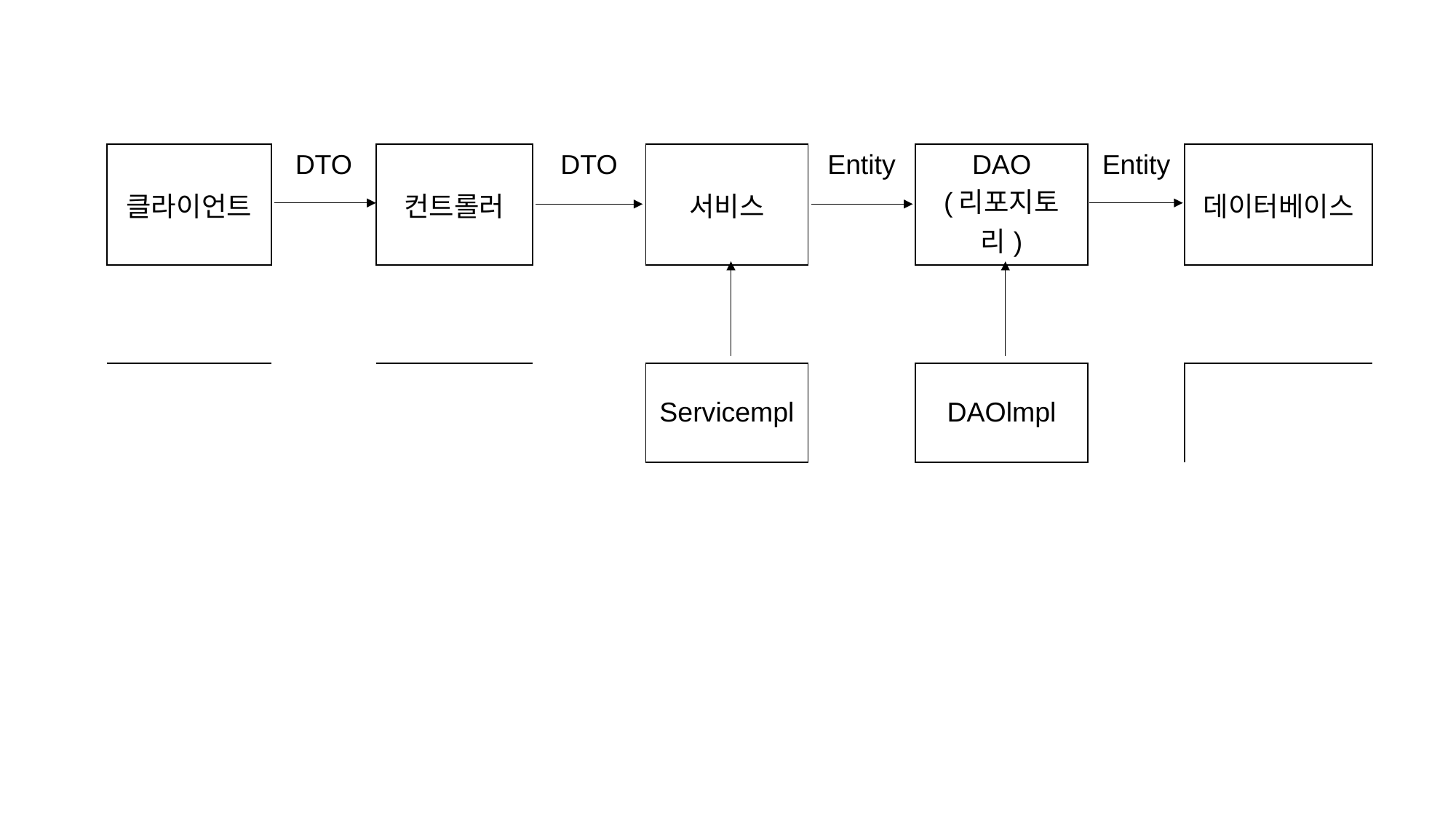

| 클라이언트 | DTO | 컨트롤러 | DTO | 서비스 | Entity | DAO (리포지토리) | Entity | 데이터베이스 |
| --- | --- | --- | --- | --- | --- | --- | --- | --- |
|  |  |  |  |  |  |  |  |  |
|  |  |  |  | Servicempl |  | DAOlmpl |  |  |